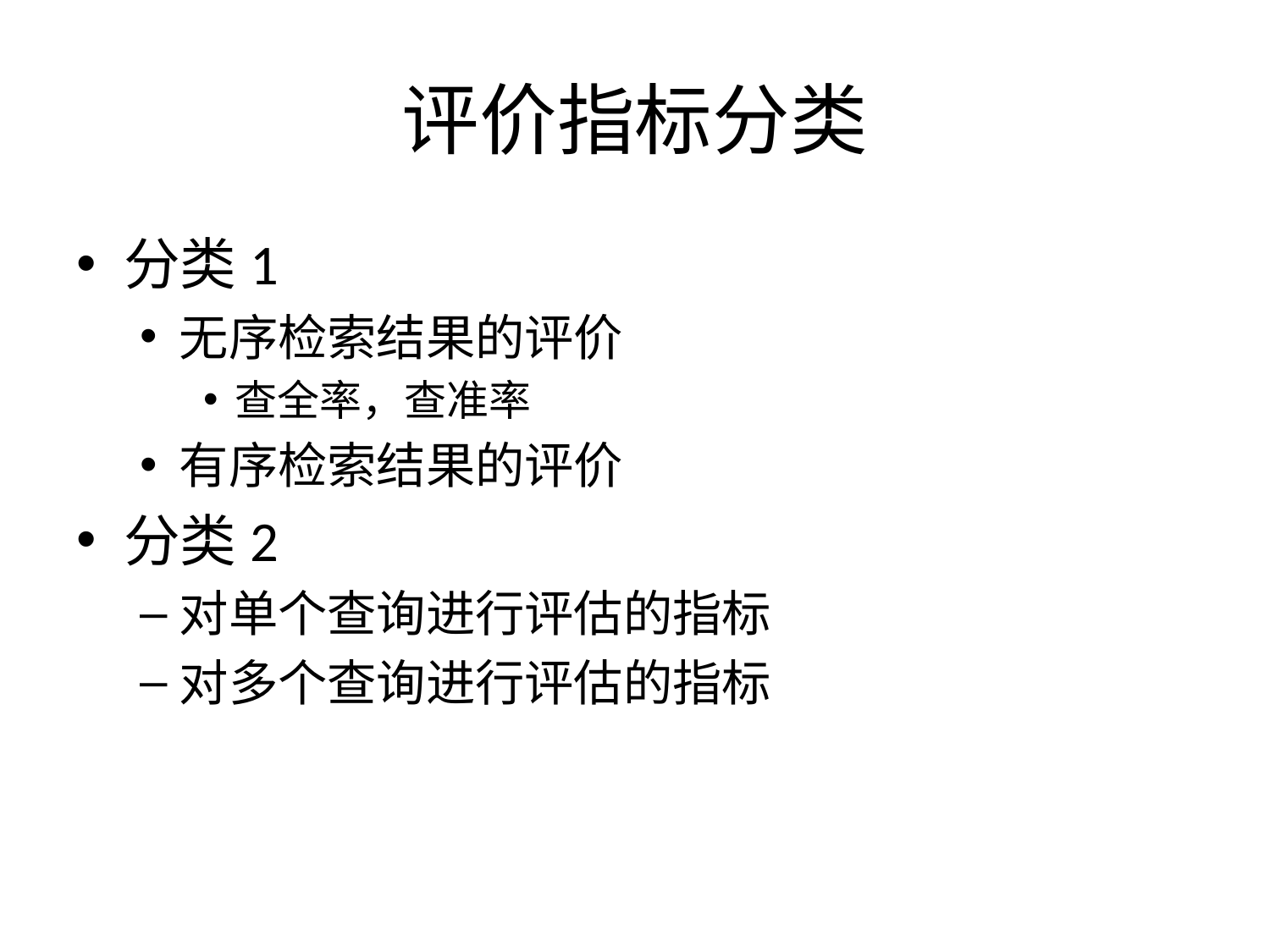

# 评价指标分类
分类1
无序检索结果的评价
查全率，查准率
有序检索结果的评价
分类2
对单个查询进行评估的指标
对多个查询进行评估的指标